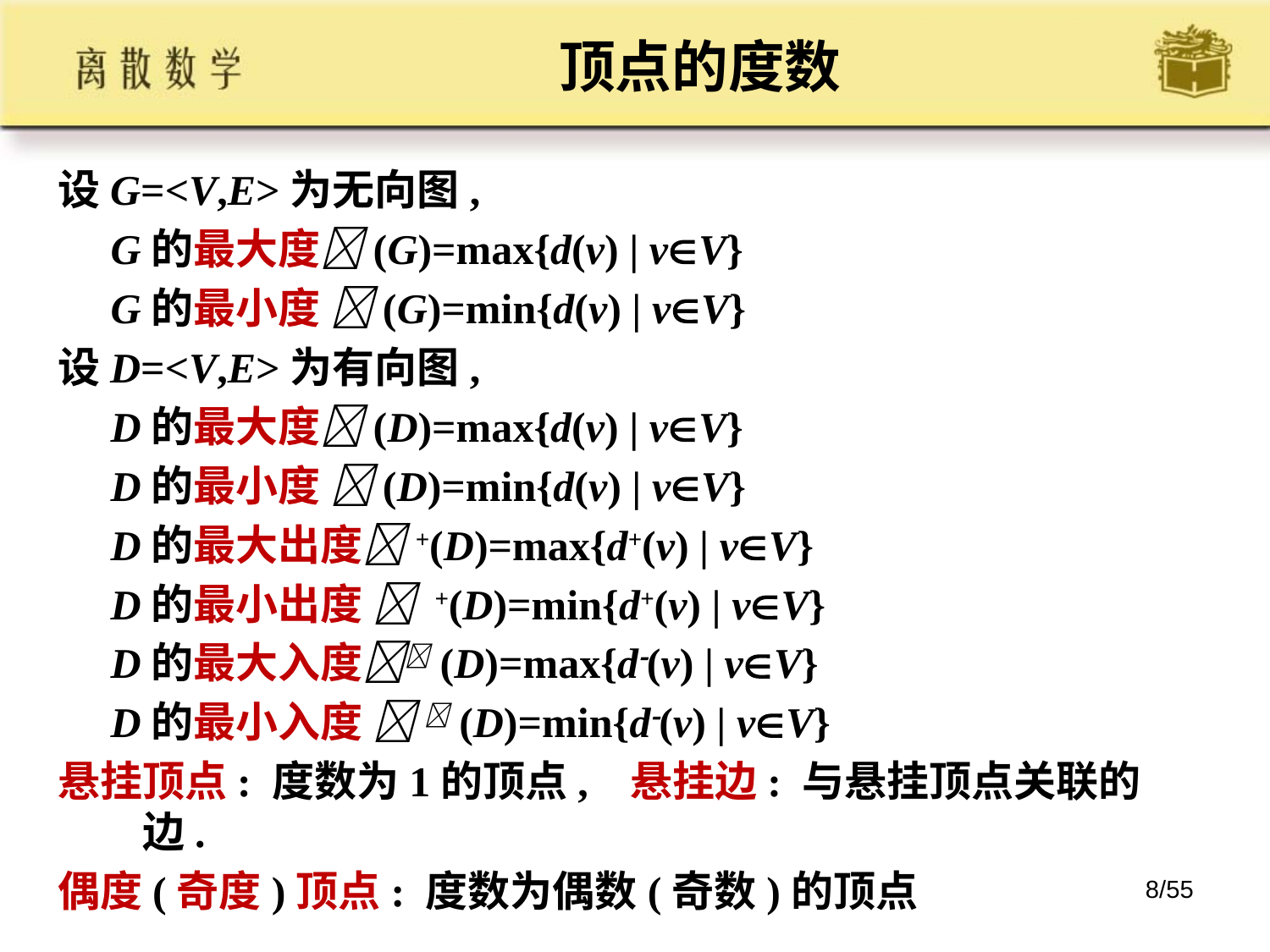

# 顶点的度数
设G=<V,E>为无向图,
     G的最大度Δ(G)=max{d(v) | v∈V}
     G的最小度 δ(G)=min{d(v) | v∈V}
设D=<V,E>为有向图,
     D的最大度Δ(D)=max{d(v) | v∈V}
     D的最小度 δ(D)=min{d(v) | v∈V}
     D的最大出度Δ+(D)=max{d+(v) | v∈V}
     D的最小出度 δ +(D)=min{d+(v) | v∈V}
     D的最大入度Δ−(D)=max{d−(v) | v∈V}
     D的最小入度 δ −(D)=min{d−(v) | v∈V}
悬挂顶点: 度数为1的顶点,   悬挂边: 与悬挂顶点关联的边.
偶度(奇度)顶点: 度数为偶数(奇数)的顶点
8/55